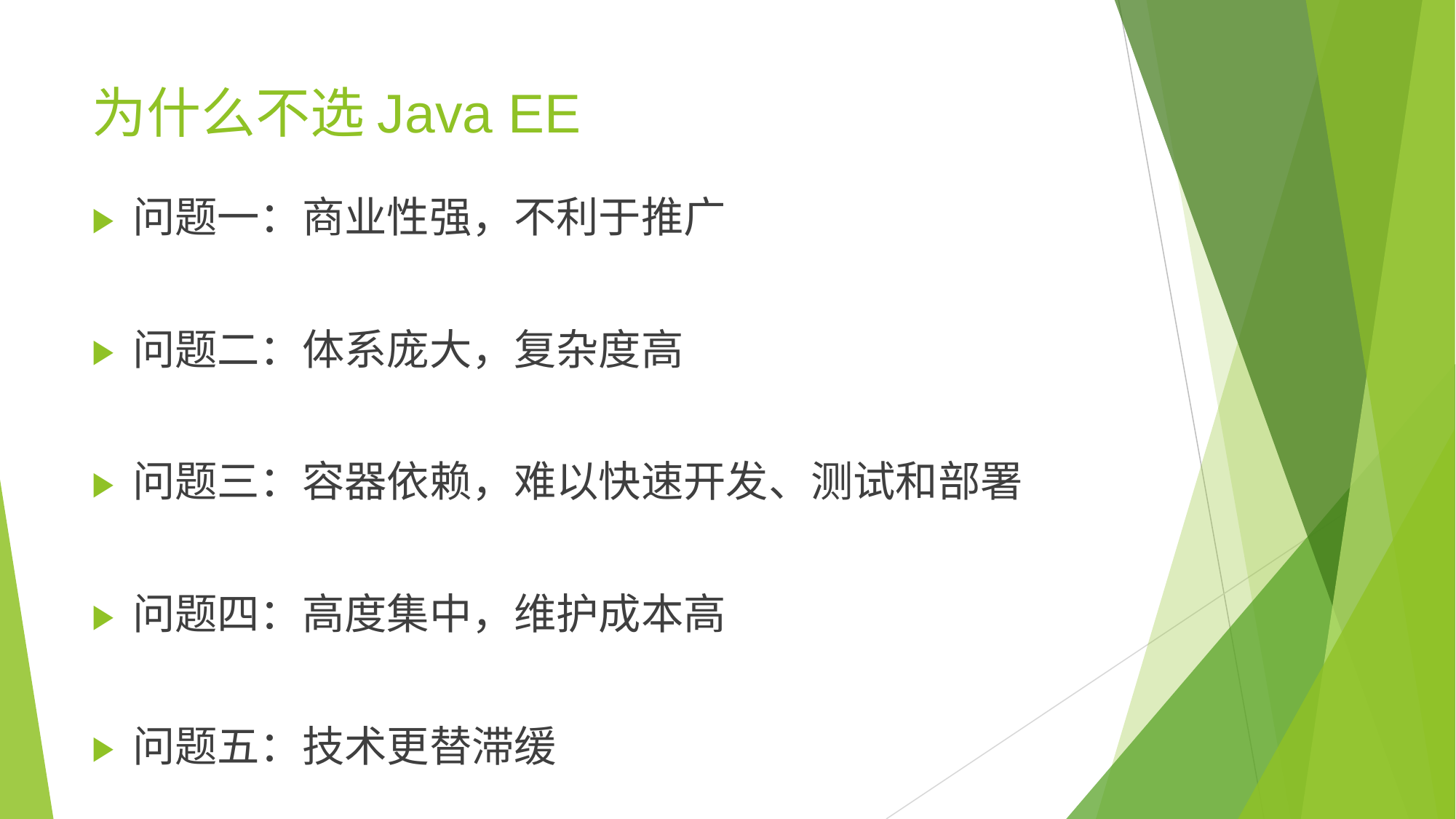

# 为什么不选Java EE
问题一：商业性强，不利于推广

问题二：体系庞大，复杂度高

问题三：容器依赖，难以快速开发、测试和部署

问题四：高度集中，维护成本高

问题五：技术更替滞缓